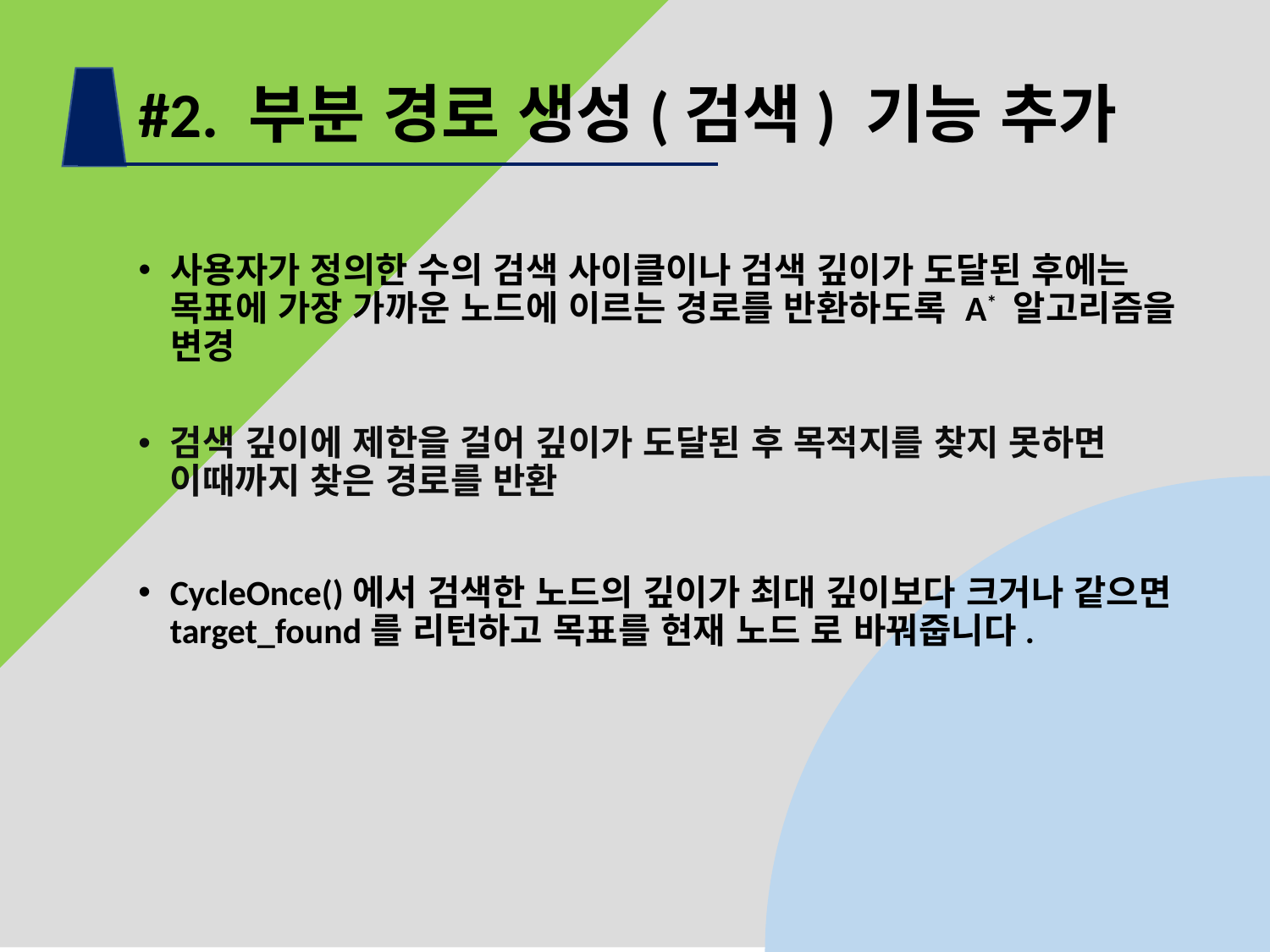

#2. 부분 경로 생성(검색) 기능 추가

사용자가 정의한 수의 검색 사이클이나 검색 깊이가 도달된 후에는 목표에 가장 가까운 노드에 이르는 경로를 반환하도록 A* 알고리즘을 변경

검색 깊이에 제한을 걸어 깊이가 도달된 후 목적지를 찾지 못하면 이때까지 찾은 경로를 반환

CycleOnce()에서 검색한 노드의 깊이가 최대 깊이보다 크거나 같으면 target_found를 리턴하고 목표를 현재 노드 로 바꿔줍니다.